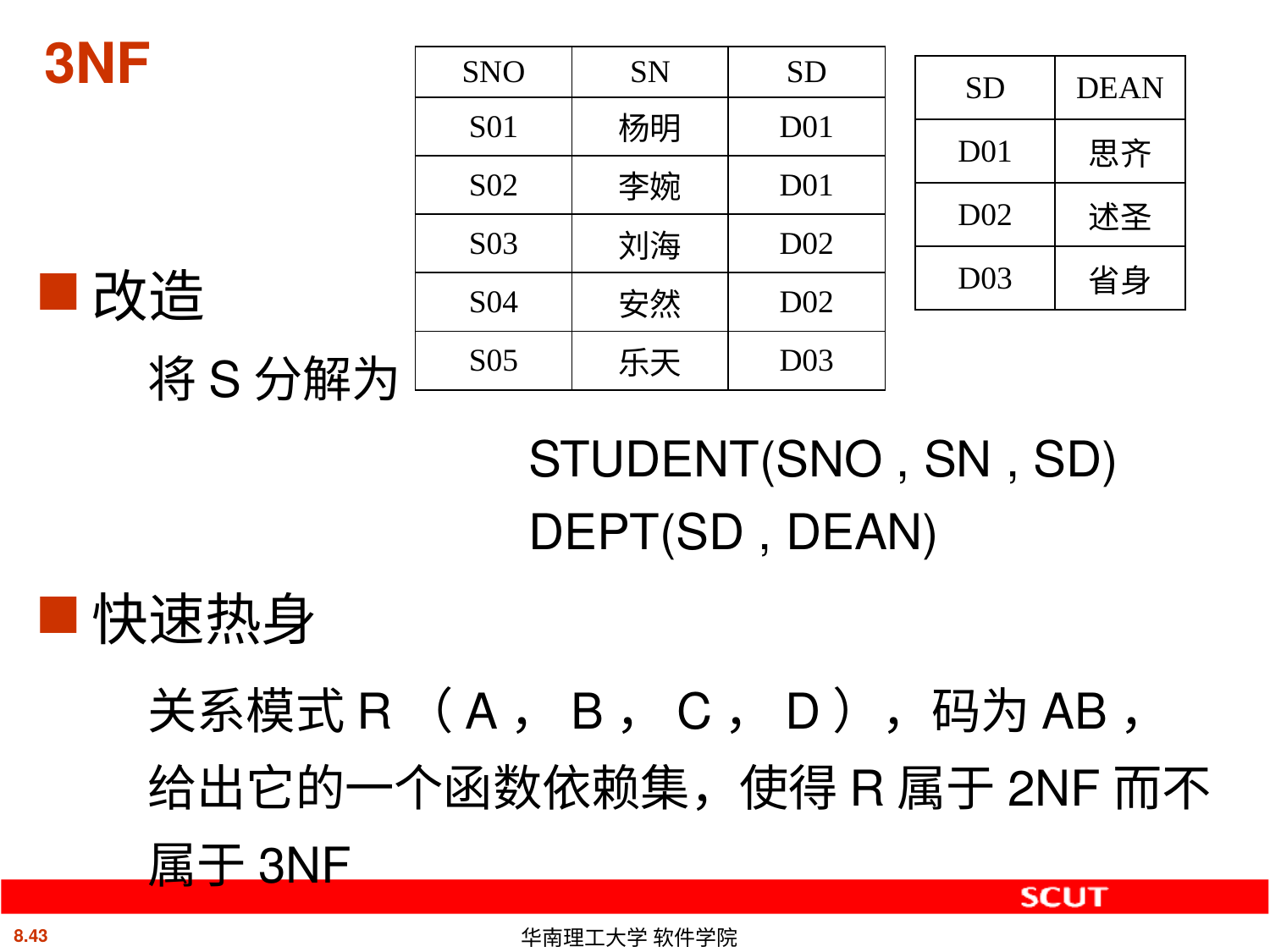

# 3NF
| SNO | SN | SD |
| --- | --- | --- |
| S01 | 杨明 | D01 |
| S02 | 李婉 | D01 |
| S03 | 刘海 | D02 |
| S04 | 安然 | D02 |
| S05 | 乐天 | D03 |
| SD | DEAN |
| --- | --- |
| D01 | 思齐 |
| D02 | 述圣 |
| D03 | 省身 |
改造
	将S分解为
				STUDENT(SNO , SN , SD)
				DEPT(SD , DEAN)
快速热身
	关系模式R（A，B，C，D），码为AB，给出它的一个函数依赖集，使得R属于2NF而不属于3NF